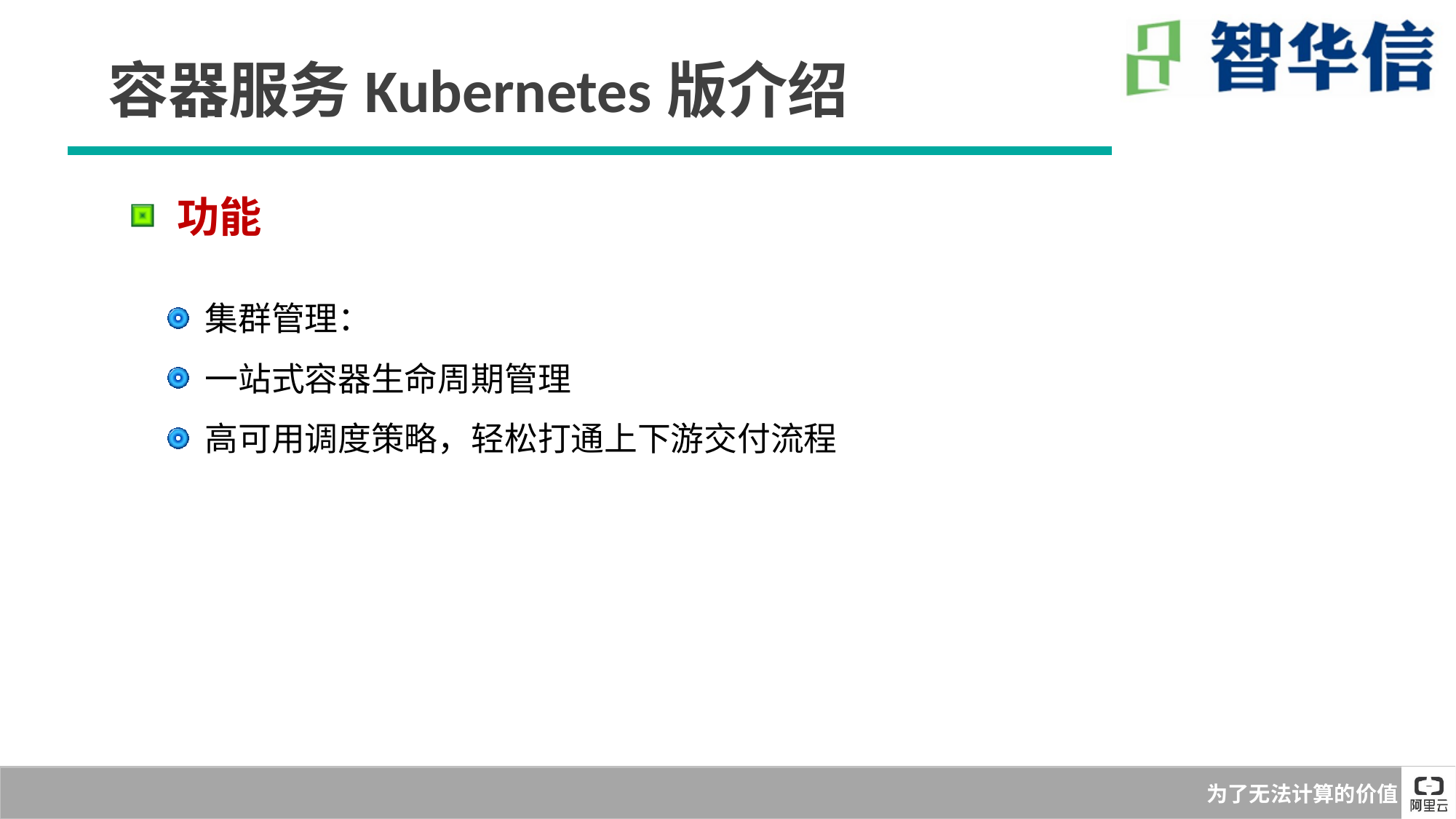

容器服务Kubernetes版介绍
 功能
 集群管理：
 一站式容器生命周期管理
 高可用调度策略，轻松打通上下游交付流程